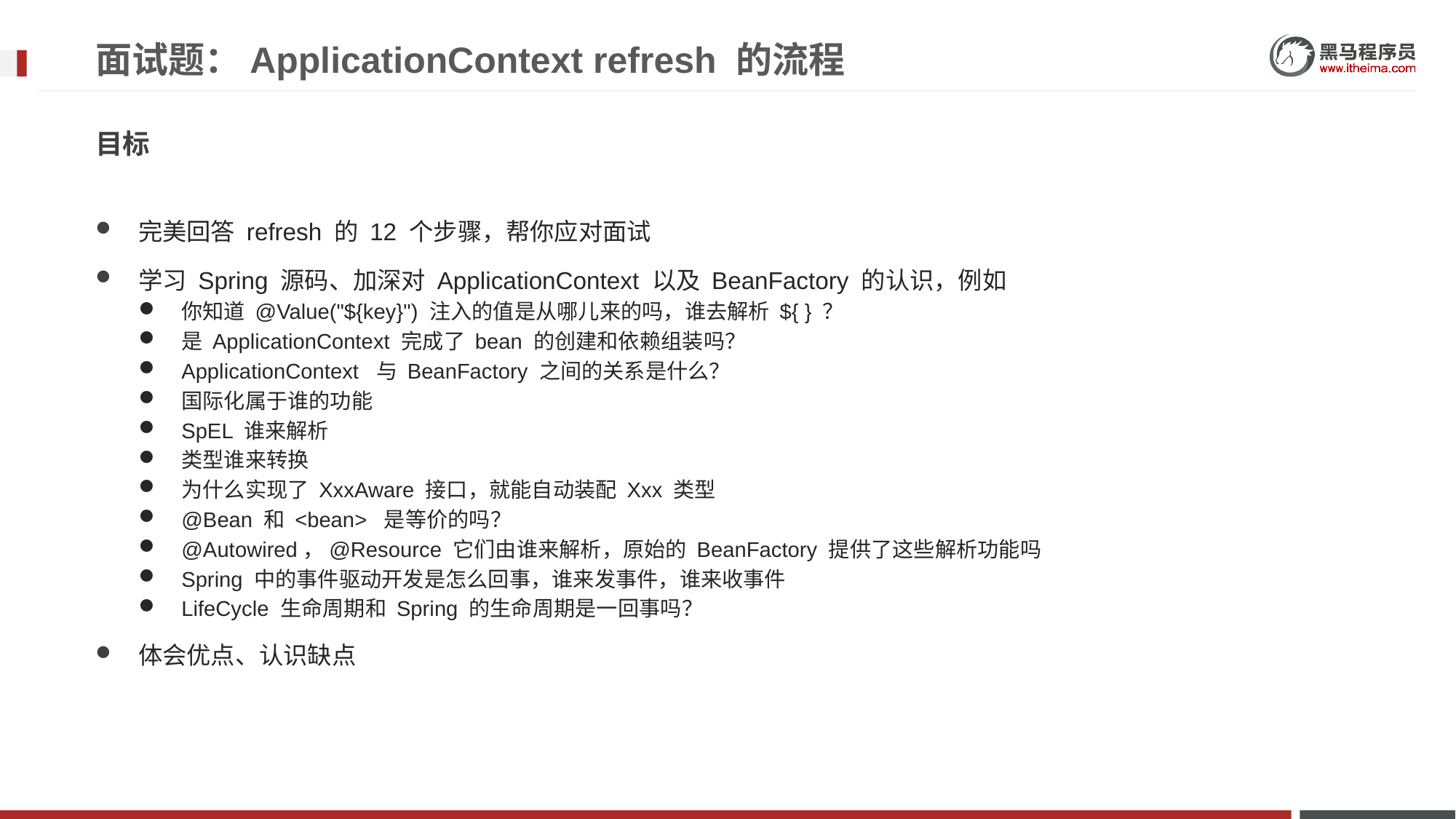

# 面试题：ApplicationContext refresh 的流程
目标
完美回答 refresh 的 12 个步骤，帮你应对面试
学习 Spring 源码、加深对 ApplicationContext 以及 BeanFactory 的认识，例如
你知道 @Value("${key}") 注入的值是从哪儿来的吗，谁去解析 ${ } ？
是 ApplicationContext 完成了 bean 的创建和依赖组装吗？
ApplicationContext  与 BeanFactory 之间的关系是什么？
国际化属于谁的功能
SpEL 谁来解析
类型谁来转换
为什么实现了 XxxAware 接口，就能自动装配 Xxx 类型
@Bean 和 <bean>  是等价的吗？
@Autowired，@Resource 它们由谁来解析，原始的 BeanFactory 提供了这些解析功能吗
Spring 中的事件驱动开发是怎么回事，谁来发事件，谁来收事件
LifeCycle 生命周期和 Spring 的生命周期是一回事吗？
体会优点、认识缺点